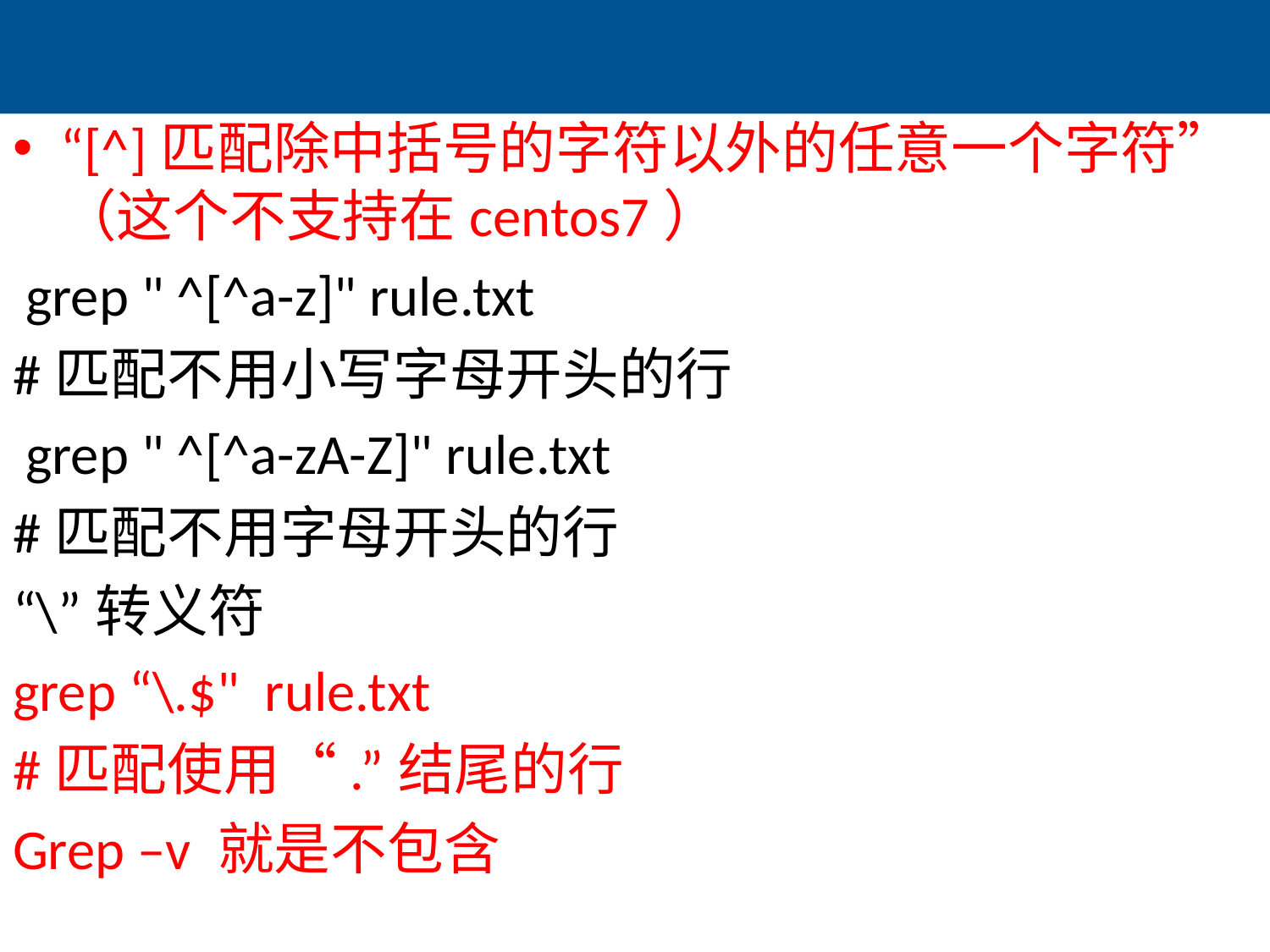

#
“[^]匹配除中括号的字符以外的任意一个字符”（这个不支持在centos7）
 grep " ^[^a-z]" rule.txt
#匹配不用小写字母开头的行
 grep " ^[^a-zA-Z]" rule.txt
#匹配不用字母开头的行
“\”转义符
grep “\.$"  rule.txt
#匹配使用“.”结尾的行
Grep –v 就是不包含